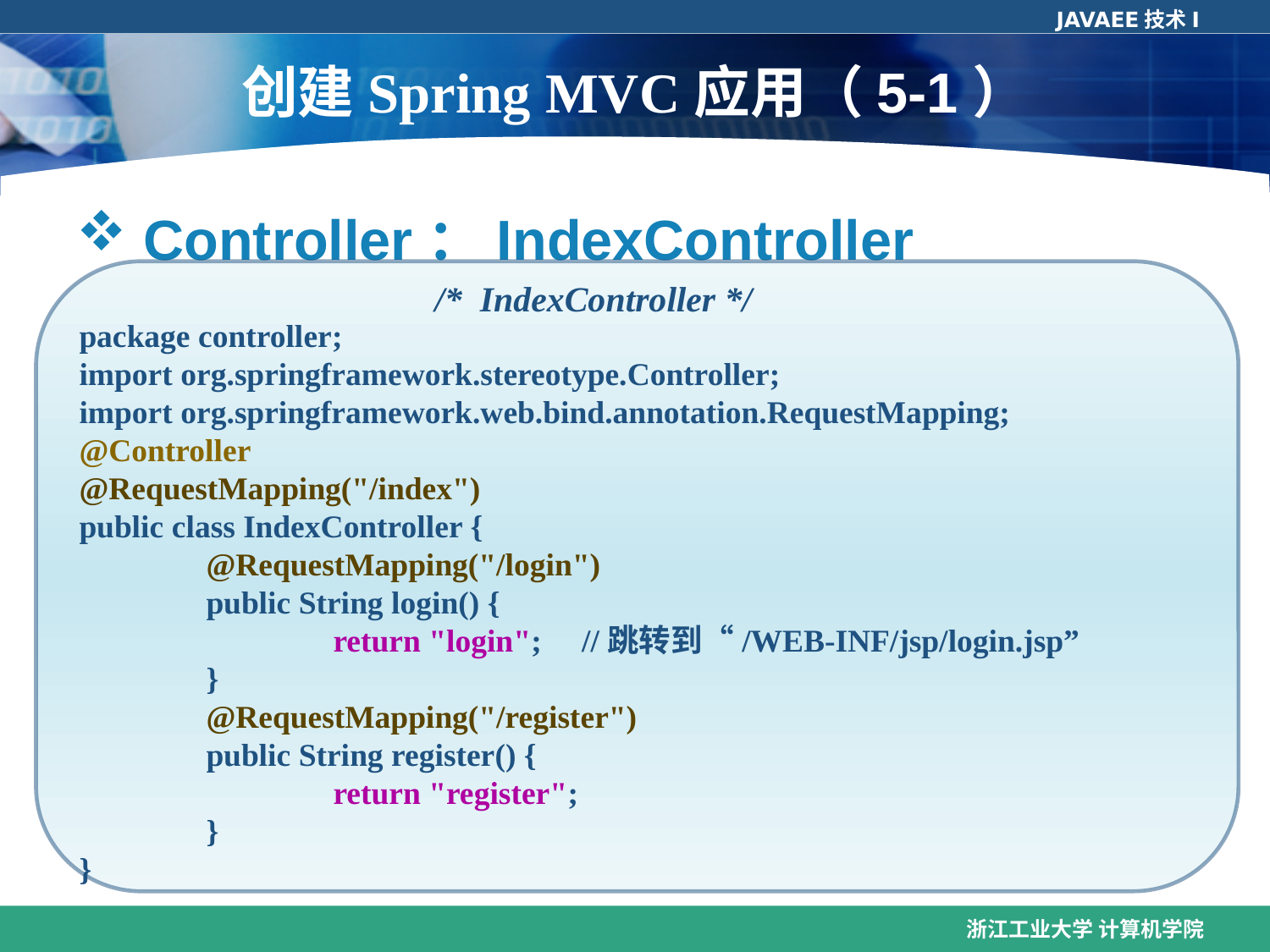

# 创建Spring MVC应用（5-1）
 Controller：IndexController

                                        /*  IndexController */
package controller;
import org.springframework.stereotype.Controller;
import org.springframework.web.bind.annotation.RequestMapping;
@Controller
@RequestMapping("/index")
public class IndexController {
	@RequestMapping("/login")
	public String login() {
		return "login";     //跳转到“/WEB-INF/jsp/login.jsp”
	}
	@RequestMapping("/register")
	public String register() {
		return "register";
	}
}